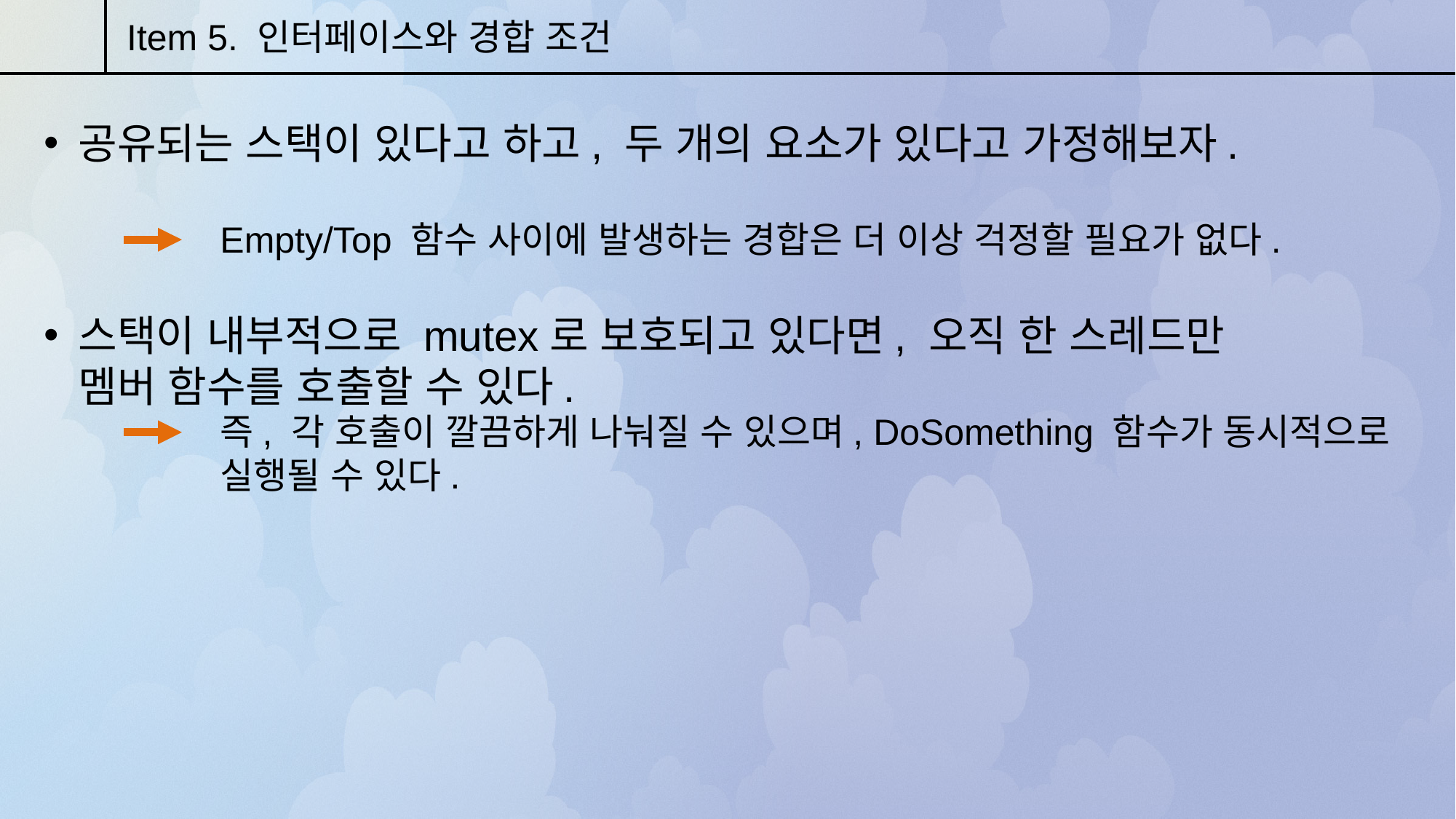

Item 5. 인터페이스와 경합 조건
공유되는 스택이 있다고 하고, 두 개의 요소가 있다고 가정해보자.
Empty/Top 함수 사이에 발생하는 경합은 더 이상 걱정할 필요가 없다.
스택이 내부적으로 mutex로 보호되고 있다면, 오직 한 스레드만 멤버 함수를 호출할 수 있다.
즉, 각 호출이 깔끔하게 나눠질 수 있으며, DoSomething 함수가 동시적으로 실행될 수 있다.